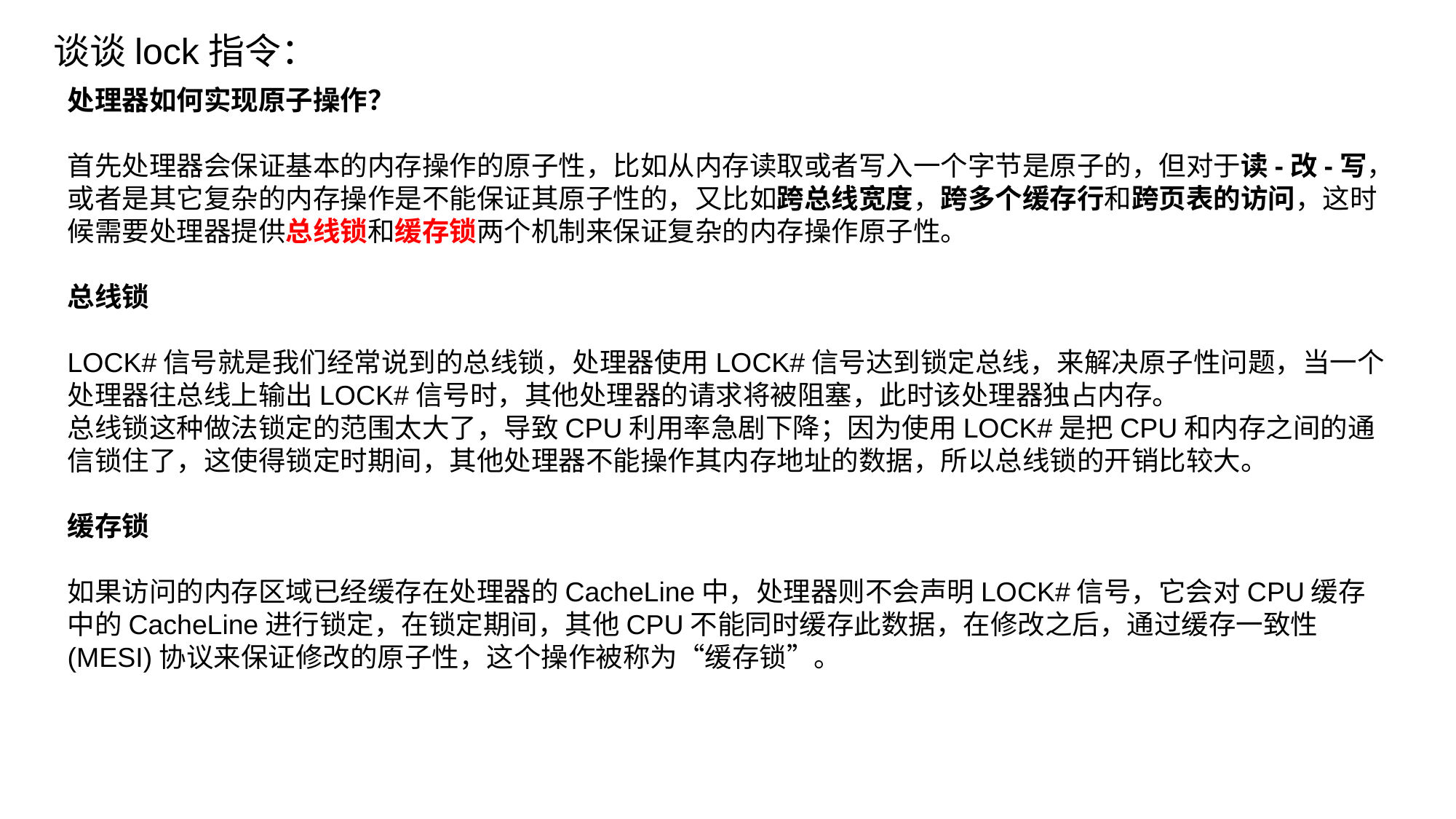

谈谈lock指令：
处理器如何实现原子操作？

首先处理器会保证基本的内存操作的原子性，比如从内存读取或者写入一个字节是原子的，但对于读-改-写，或者是其它复杂的内存操作是不能保证其原子性的，又比如跨总线宽度，跨多个缓存行和跨页表的访问，这时候需要处理器提供总线锁和缓存锁两个机制来保证复杂的内存操作原子性。

总线锁

LOCK#信号就是我们经常说到的总线锁，处理器使用LOCK#信号达到锁定总线，来解决原子性问题，当一个处理器往总线上输出LOCK#信号时，其他处理器的请求将被阻塞，此时该处理器独占内存。
总线锁这种做法锁定的范围太大了，导致CPU利用率急剧下降；因为使用LOCK#是把CPU和内存之间的通信锁住了，这使得锁定时期间，其他处理器不能操作其内存地址的数据，所以总线锁的开销比较大。

缓存锁

如果访问的内存区域已经缓存在处理器的CacheLine中，处理器则不会声明LOCK#信号，它会对CPU缓存中的CacheLine进行锁定，在锁定期间，其他CPU不能同时缓存此数据，在修改之后，通过缓存一致性(MESI)协议来保证修改的原子性，这个操作被称为“缓存锁”。